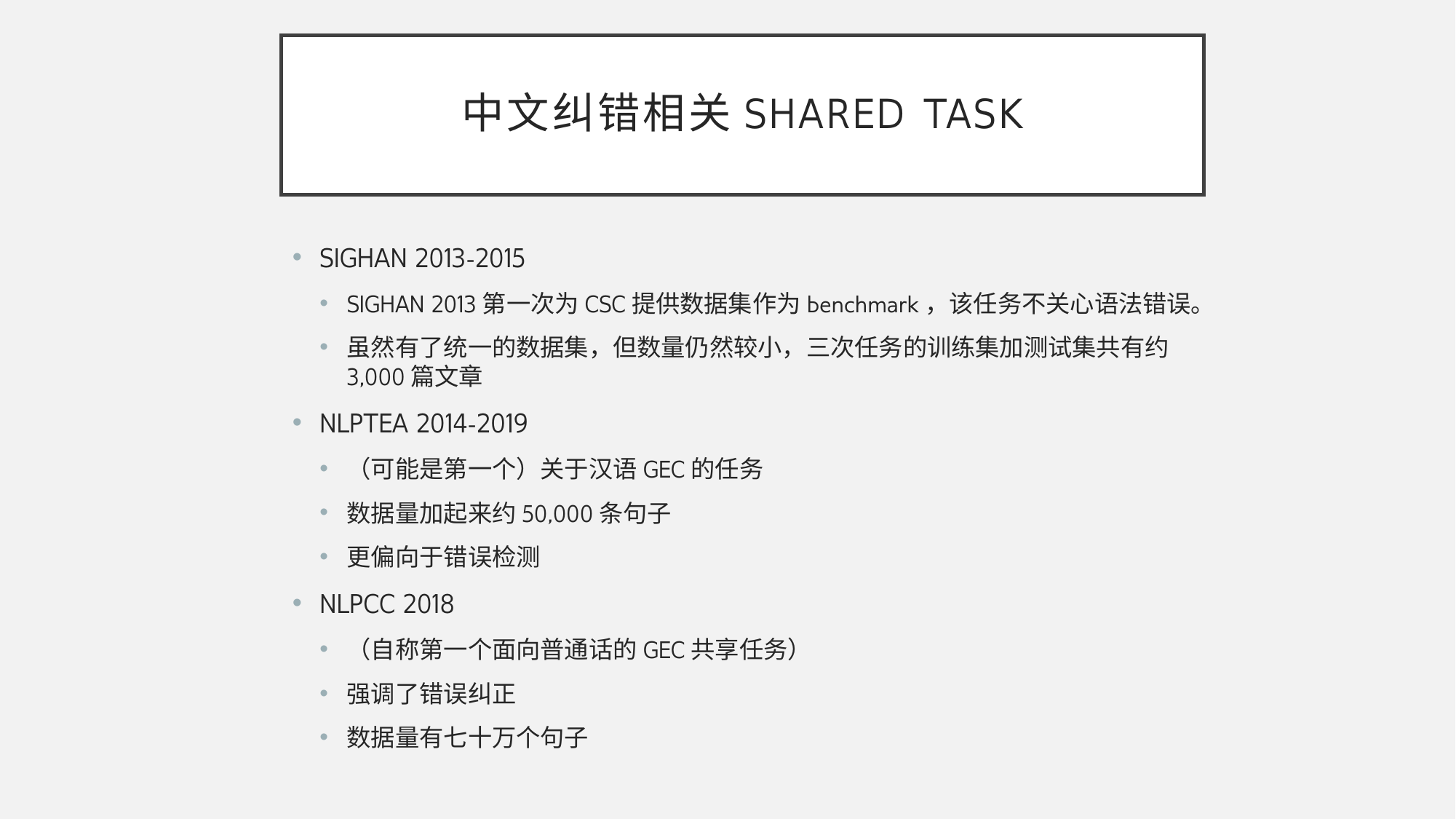

# 中文纠错相关Shared task
SIGHAN 2013-2015
SIGHAN 2013第一次为CSC提供数据集作为benchmark，该任务不关心语法错误。
虽然有了统一的数据集，但数量仍然较小，三次任务的训练集加测试集共有约3,000篇文章
NLPTEA 2014-2019
（可能是第一个）关于汉语GEC的任务
数据量加起来约50,000条句子
更偏向于错误检测
NLPCC 2018
（自称第一个面向普通话的GEC共享任务）
强调了错误纠正
数据量有七十万个句子